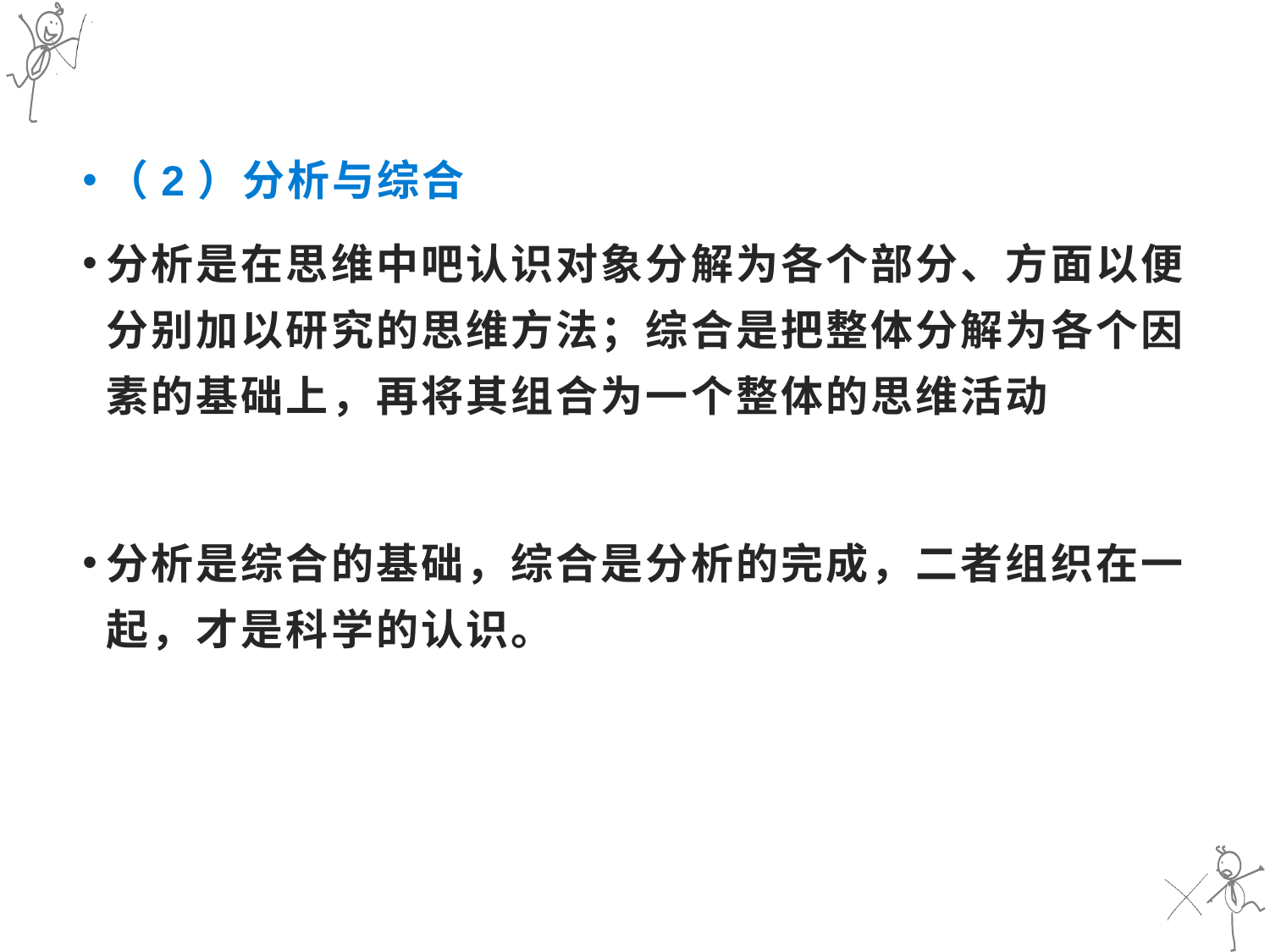

（2）分析与综合
分析是在思维中吧认识对象分解为各个部分、方面以便分别加以研究的思维方法；综合是把整体分解为各个因素的基础上，再将其组合为一个整体的思维活动

分析是综合的基础，综合是分析的完成，二者组织在一起，才是科学的认识。